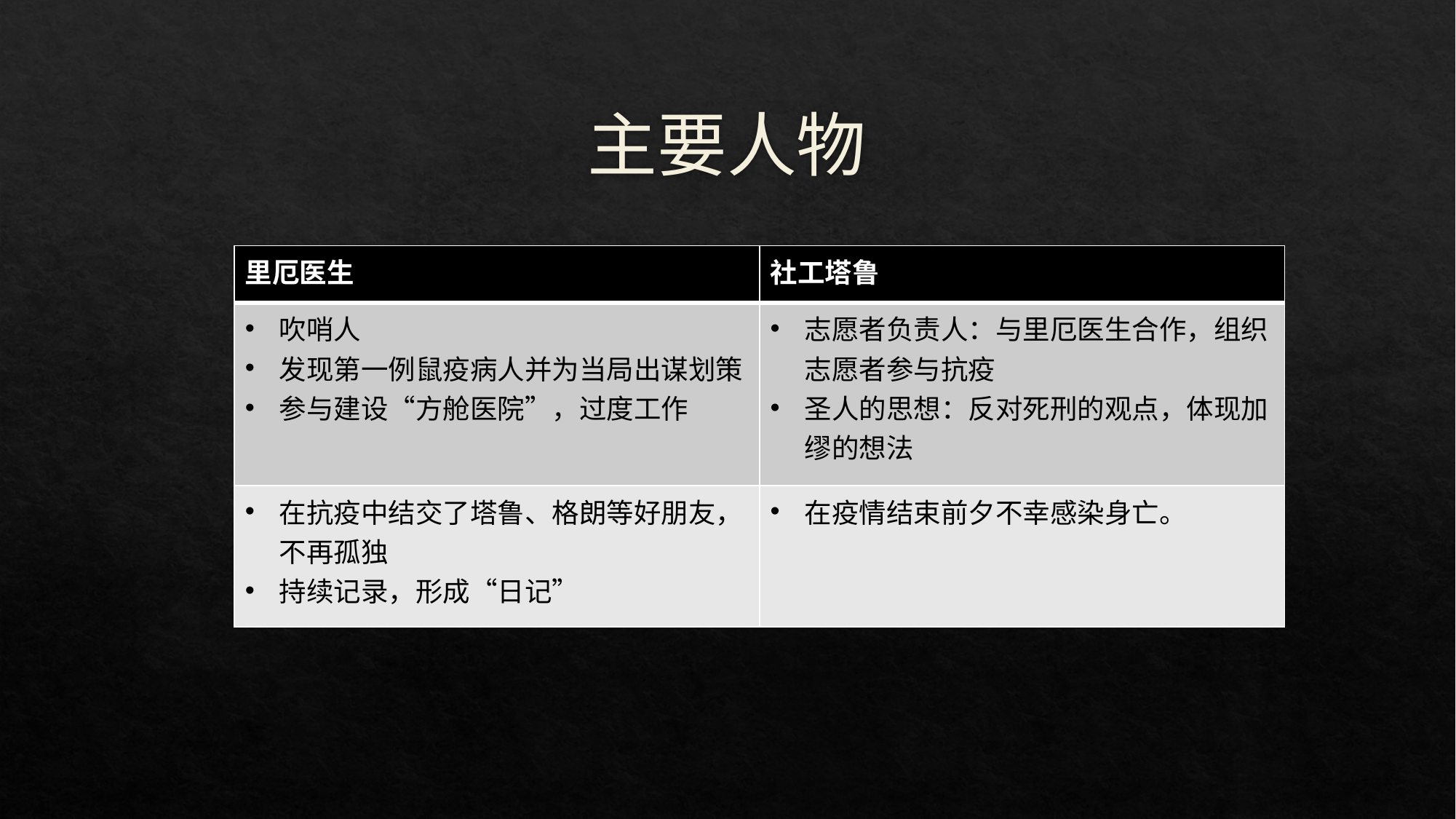

# 主要人物
| 里厄医生 | 社工塔鲁 |
| --- | --- |
| 吹哨人 发现第一例鼠疫病人并为当局出谋划策 参与建设“方舱医院”，过度工作 | 志愿者负责人：与里厄医生合作，组织志愿者参与抗疫 圣人的思想：反对死刑的观点，体现加缪的想法 |
| 在抗疫中结交了塔鲁、格朗等好朋友，不再孤独 持续记录，形成“日记” | 在疫情结束前夕不幸感染身亡。 |